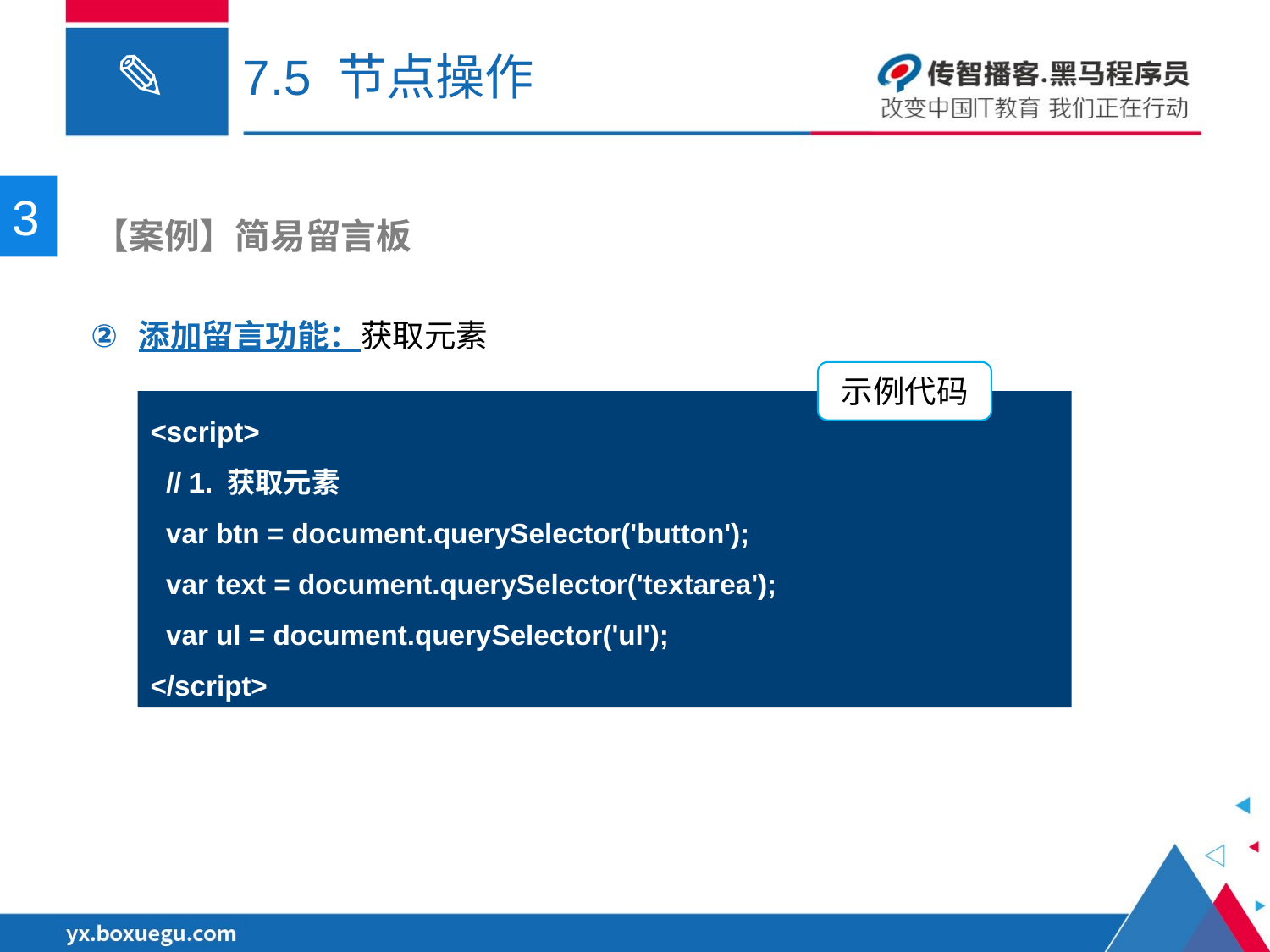

# 7.5 节点操作

3
  【案例】简易留言板
添加留言功能：获取元素
示例代码
<script>
  // 1. 获取元素
  var btn = document.querySelector('button');
  var text = document.querySelector('textarea');
  var ul = document.querySelector('ul');
</script>